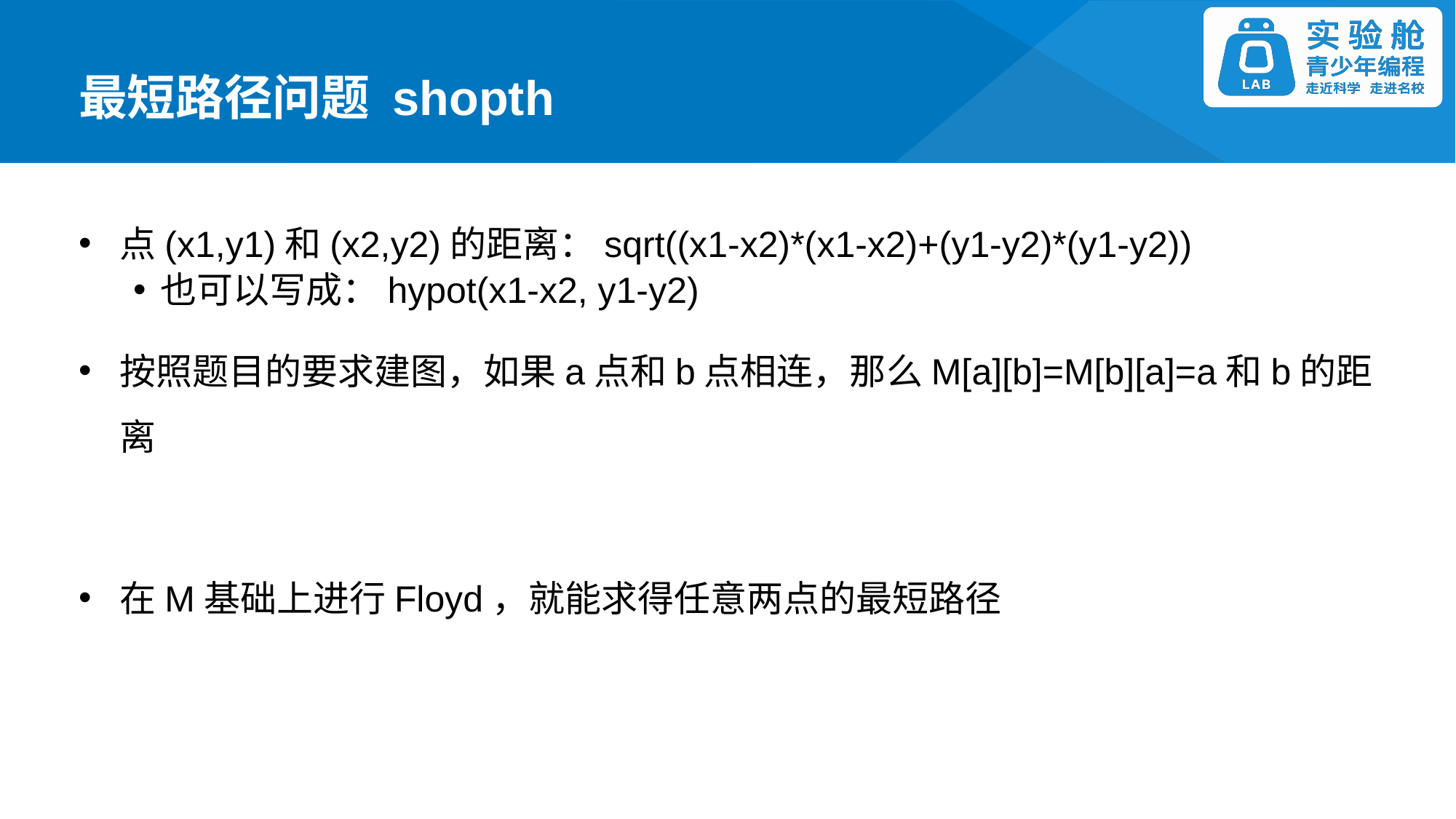

最短路径问题 shopth
点(x1,y1)和(x2,y2)的距离：sqrt((x1-x2)*(x1-x2)+(y1-y2)*(y1-y2))
也可以写成：hypot(x1-x2, y1-y2)
按照题目的要求建图，如果a点和b点相连，那么M[a][b]=M[b][a]=a和b的距离

在M基础上进行Floyd，就能求得任意两点的最短路径